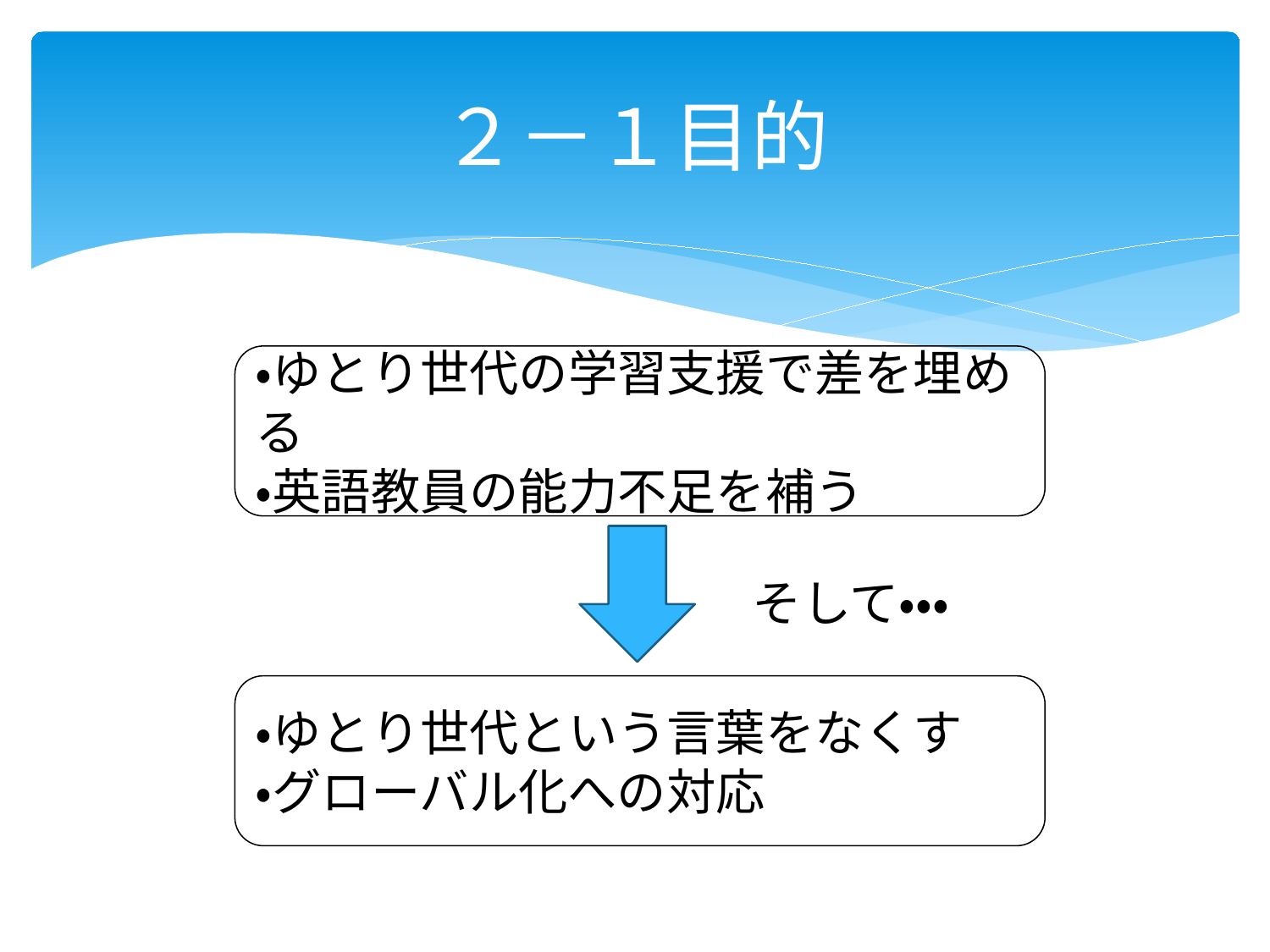

# ２－１目的
・ゆとり世代の学習支援で差を埋める
・英語教員の能力不足を補う

そして・・・
・ゆとり世代という言葉をなくす
・グローバル化への対応